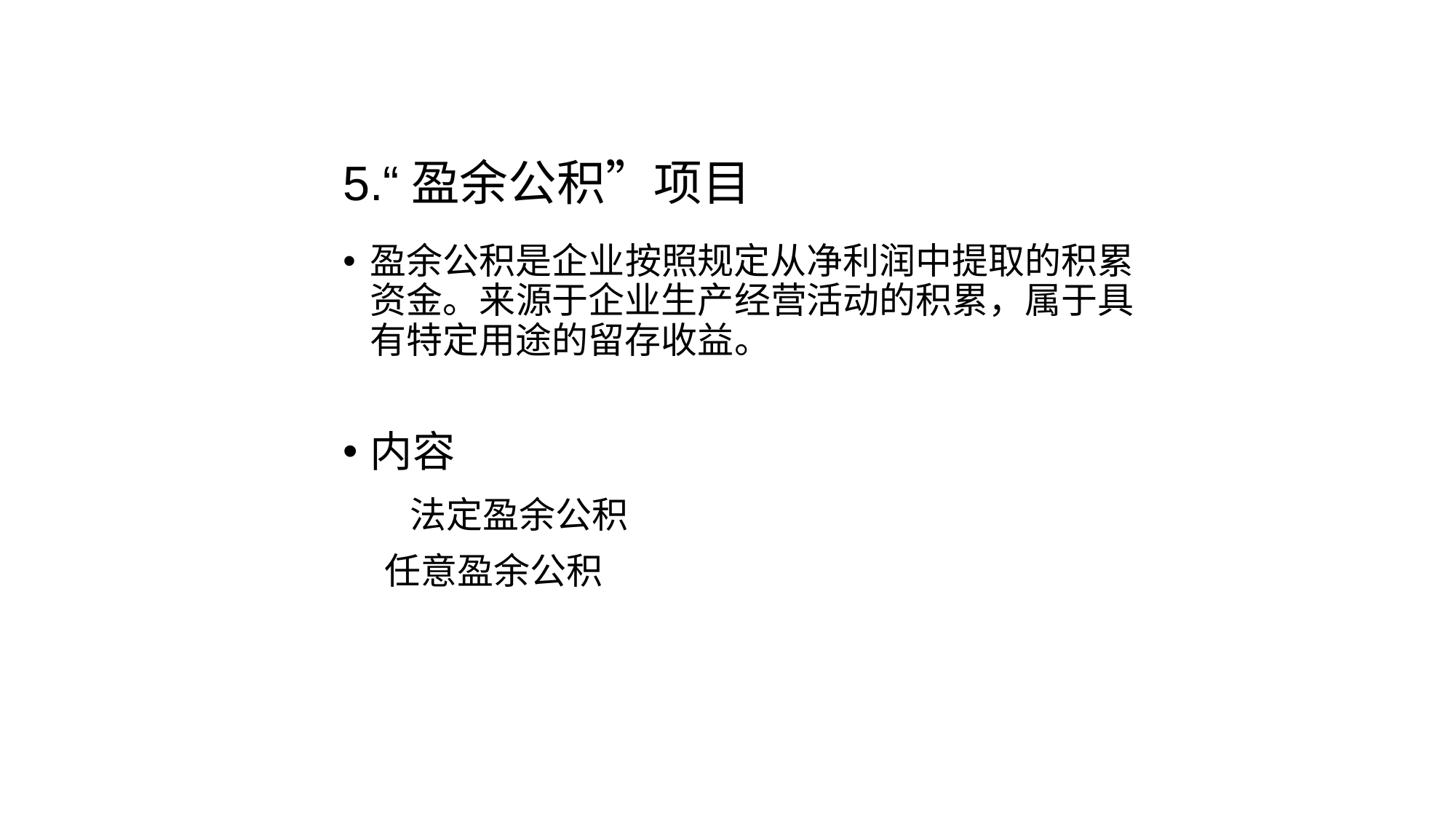

# 5.“盈余公积”项目
盈余公积是企业按照规定从净利润中提取的积累资金。来源于企业生产经营活动的积累，属于具有特定用途的留存收益。

内容
      法定盈余公积
    任意盈余公积